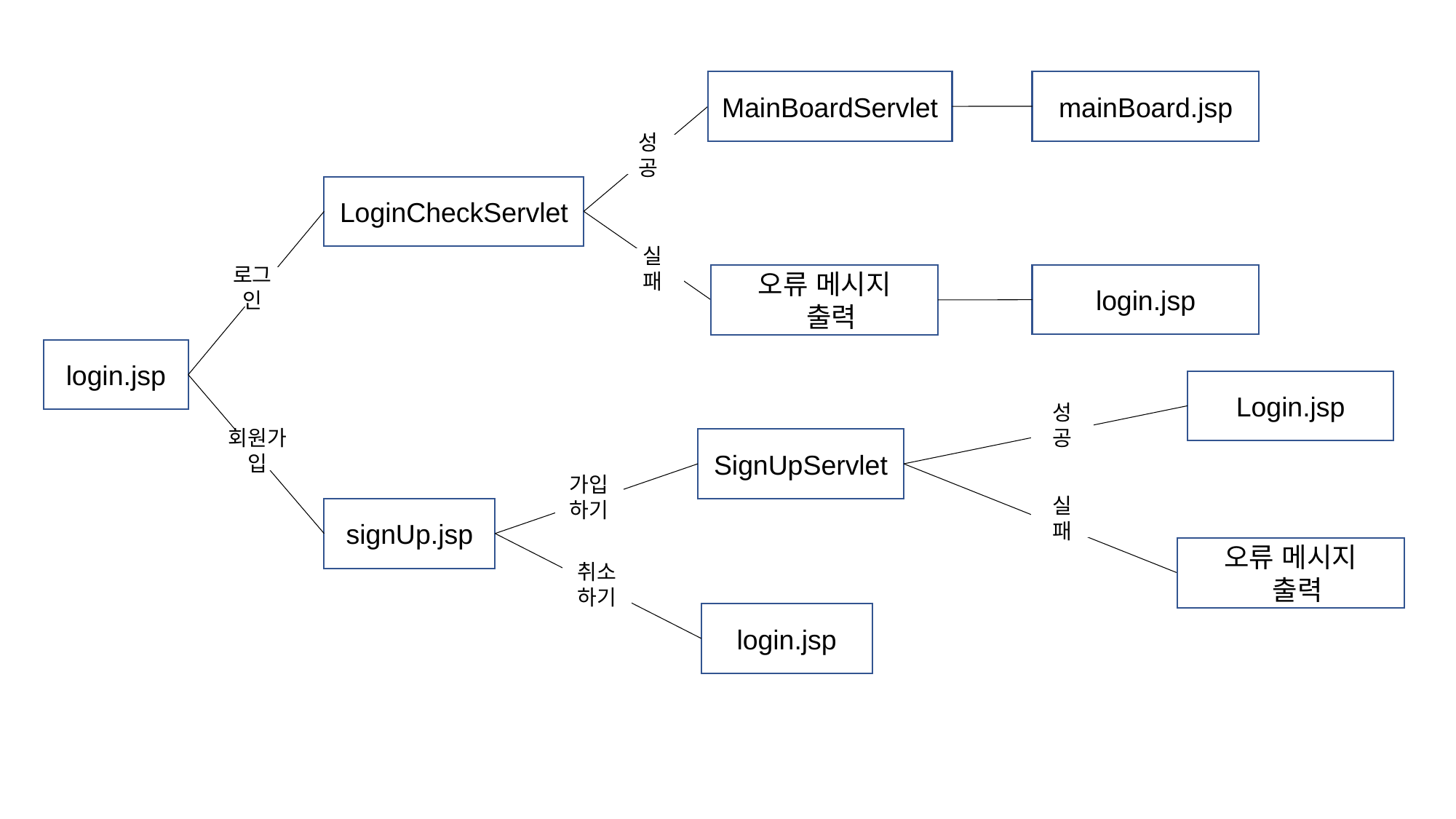

mainBoard.jsp
MainBoardServlet
성공
LoginCheckServlet
실패
login.jsp
오류 메시지
 출력
로그인

login.jsp

Login.jsp

성공

SignUpServlet

회원가입
가입하기
실패
signUp.jsp
오류 메시지
 출력
취소하기
login.jsp